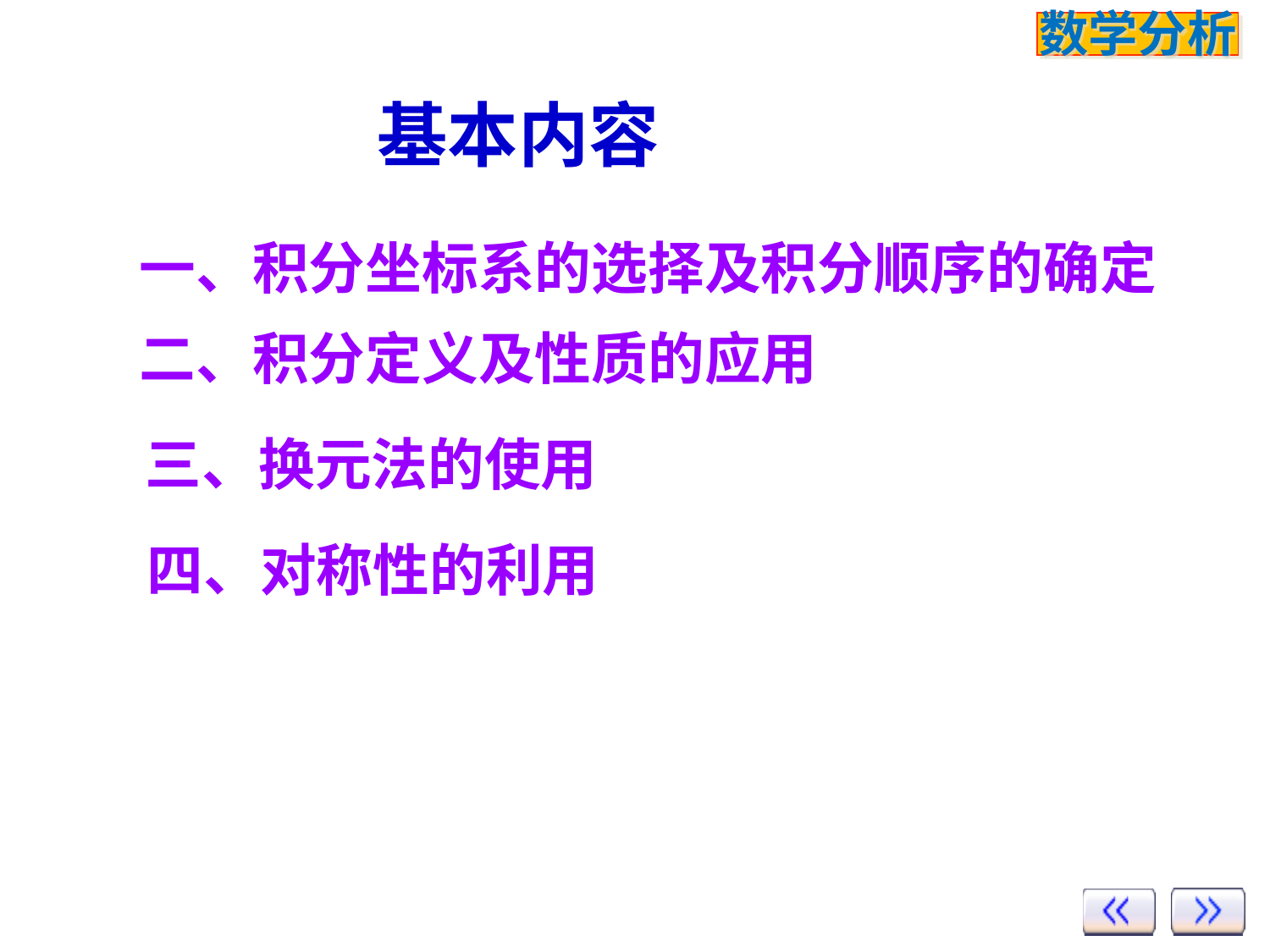

基本内容
一、积分坐标系的选择及积分顺序的确定
二、积分定义及性质的应用
三、换元法的使用
四、对称性的利用